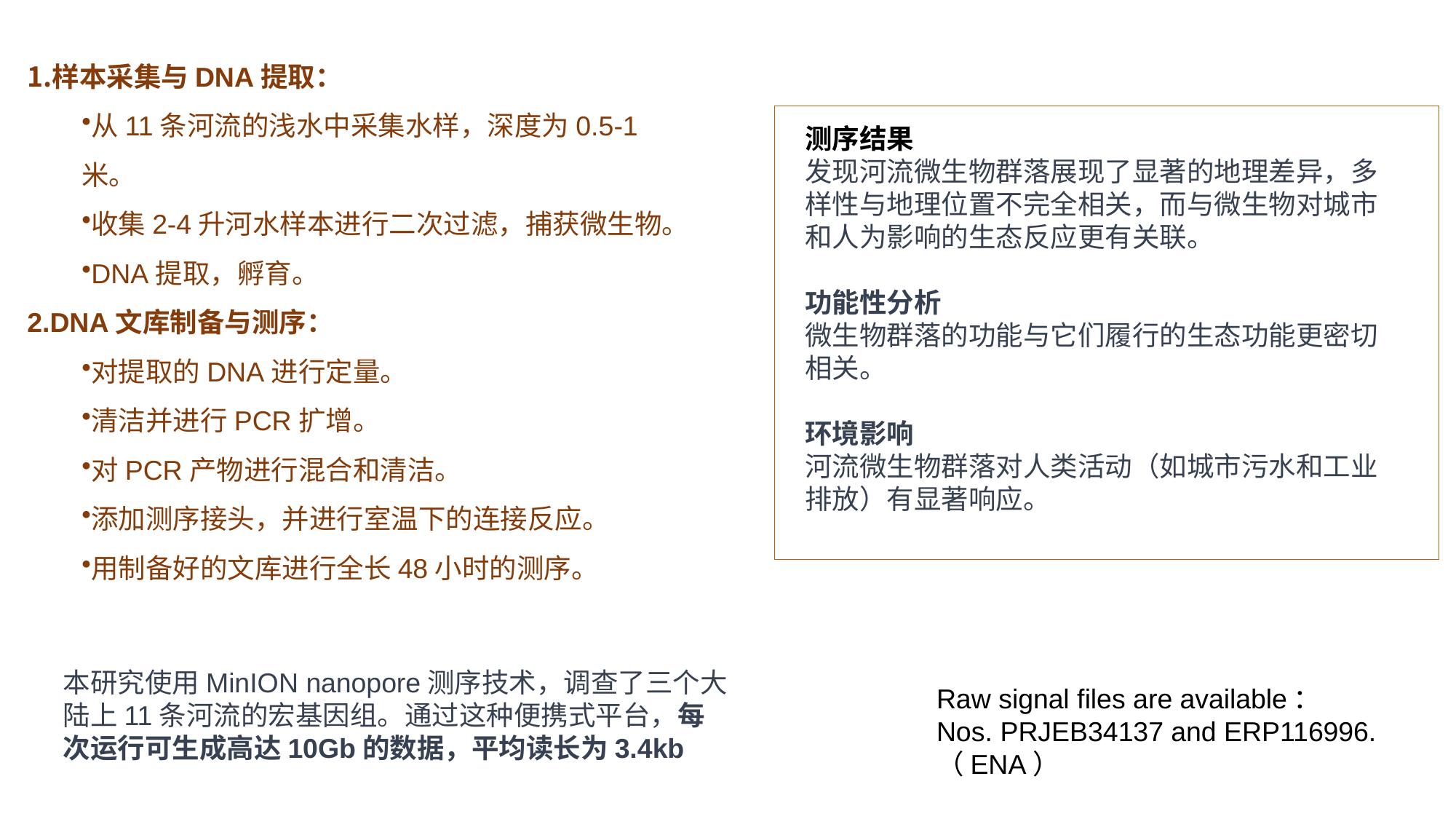

样本采集与DNA提取：
从11条河流的浅水中采集水样，深度为0.5-1米。
收集2-4升河水样本进行二次过滤，捕获微生物。
DNA提取，孵育。
DNA文库制备与测序：
对提取的DNA进行定量。
清洁并进行PCR扩增。
对PCR产物进行混合和清洁。
添加测序接头，并进行室温下的连接反应。
用制备好的文库进行全长48小时的测序。​​

测序结果
发现河流微生物群落展现了显著的地理差异，多样性与地理位置不完全相关，而与微生物对城市和人为影响的生态反应更有关联。

功能性分析
微生物群落的功能与它们履行的生态功能更密切相关。

环境影响
河流微生物群落对人类活动（如城市污水和工业排放）有显著响应。
本研究使用MinION nanopore测序技术，调查了三个大陆上11条河流的宏基因组。通过这种便携式平台，每次运行可生成高达10Gb的数据，平均读长为3.4kb
Raw signal files are available：
Nos. PRJEB34137 and ERP116996. （ENA）